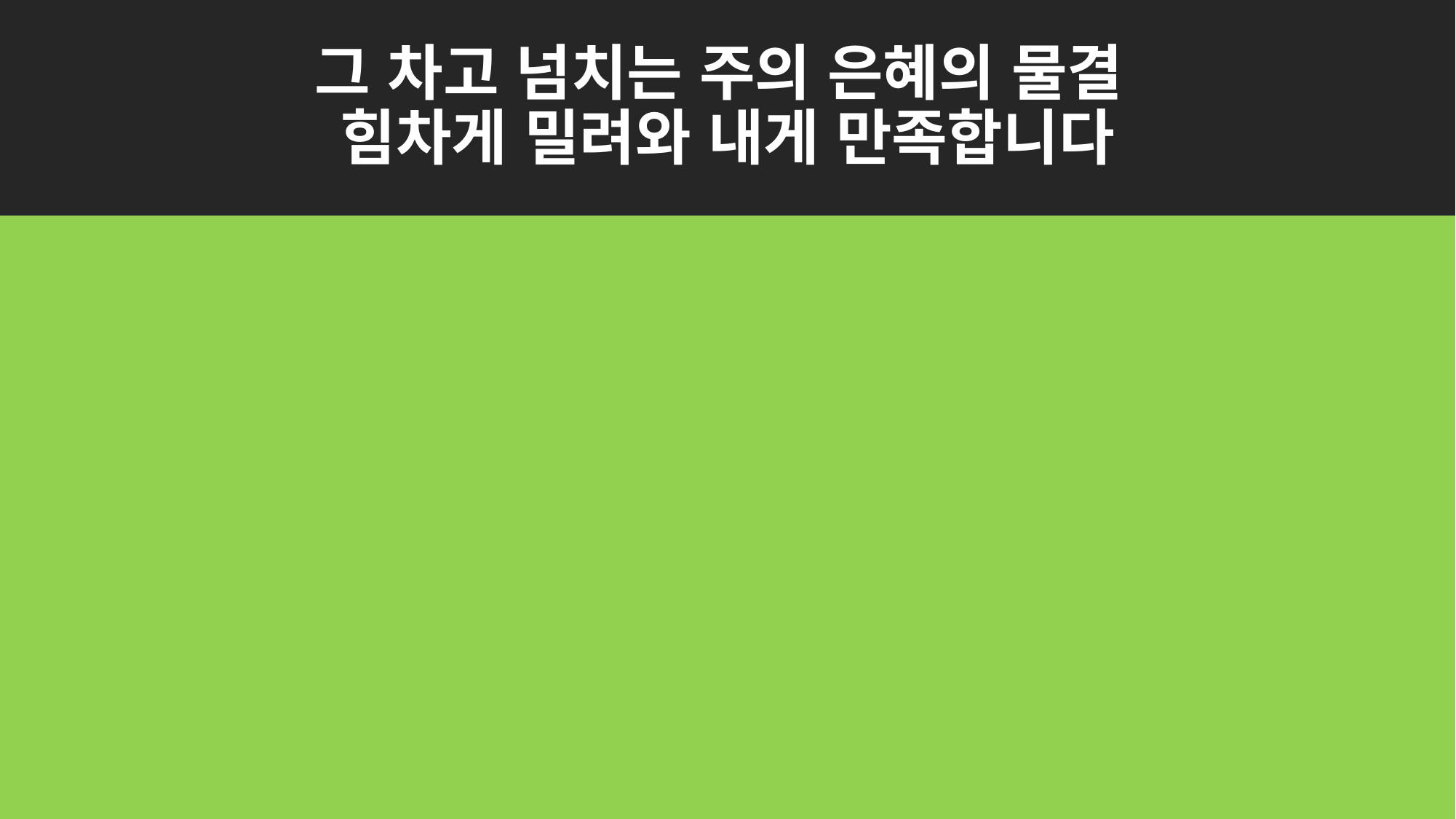

# 그 차고 넘치는 주의 은혜의 물결 힘차게 밀려와 내게 만족합니다